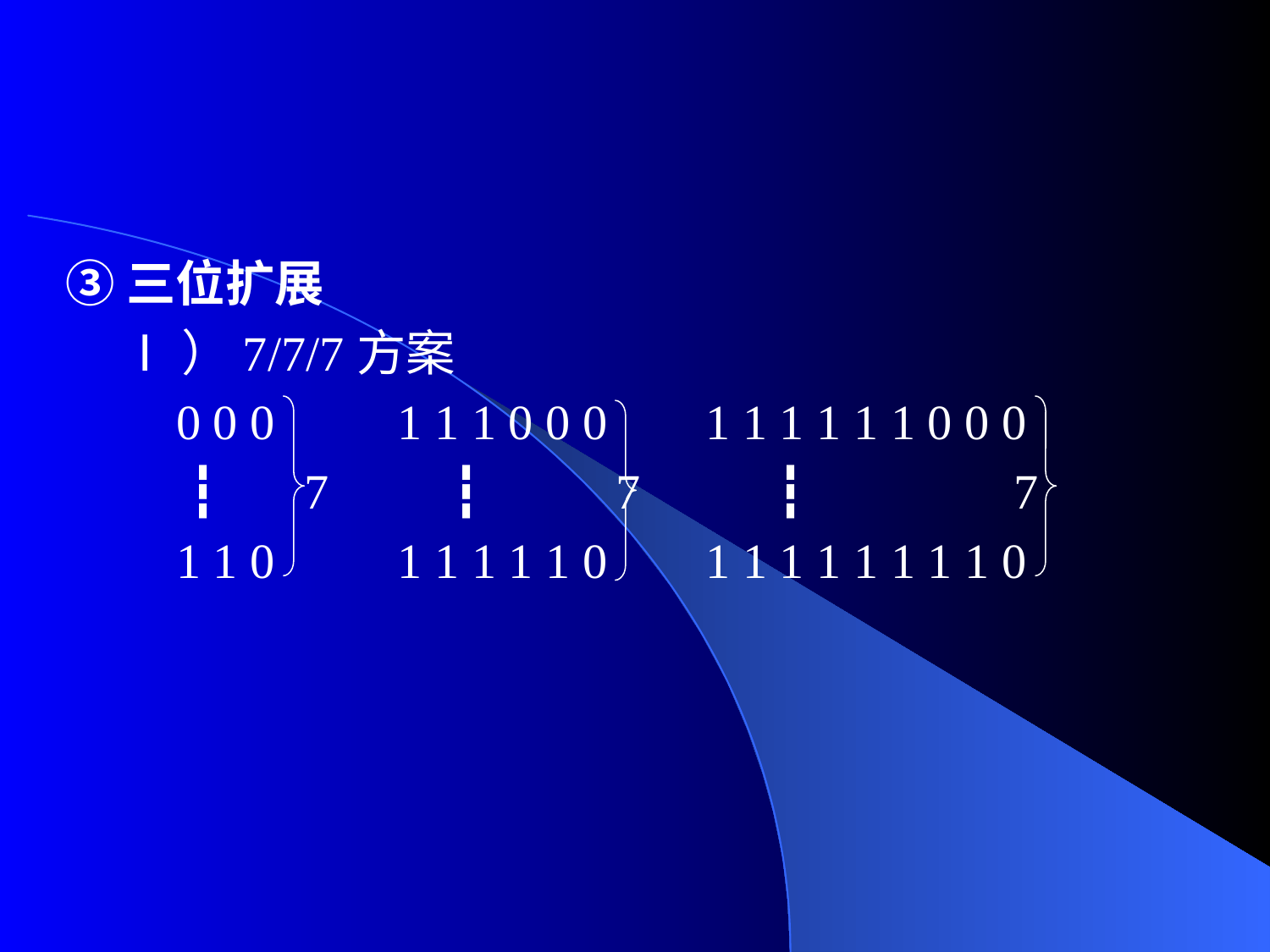

③三位扩展
     Ⅰ）7/7/7方案
         0 0 0          1 1 1 0 0 0        1 1 1 1 1 1 0 0 0
          ┇       7          ┇           7           ┇                 7
         1 1 0          1 1 1 1 1 0        1 1 1 1 1 1 1 1 0